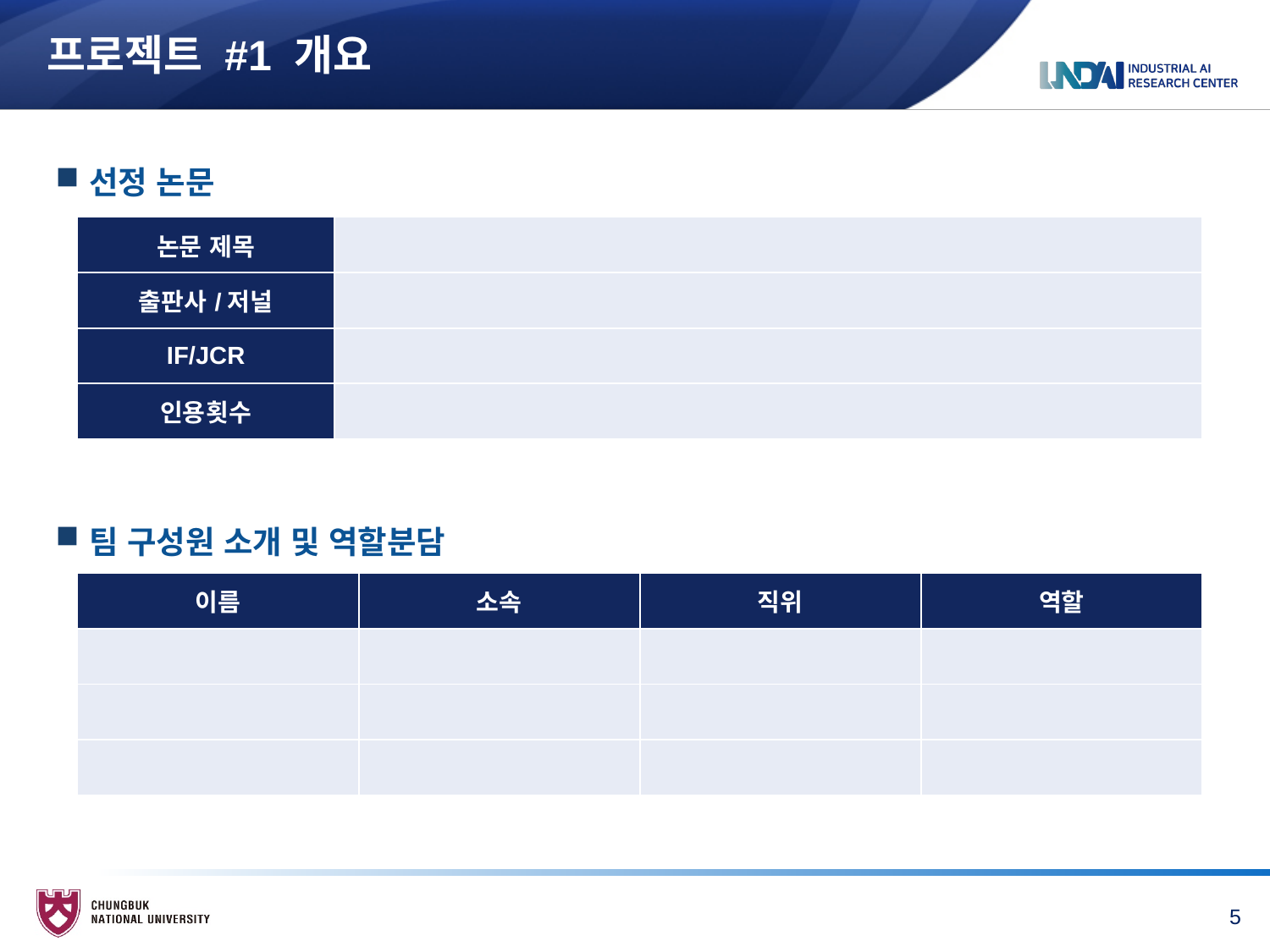

# 프로젝트 #1 개요
선정 논문
| 논문 제목 |  |
| --- | --- |
| 출판사/저널 |  |
| IF/JCR |  |
| 인용횟수 |  |
팀 구성원 소개 및 역할분담
| 이름 | 소속 | 직위 | 역할 |
| --- | --- | --- | --- |
|  |  |  |  |
|  |  |  |  |
|  |  |  |  |